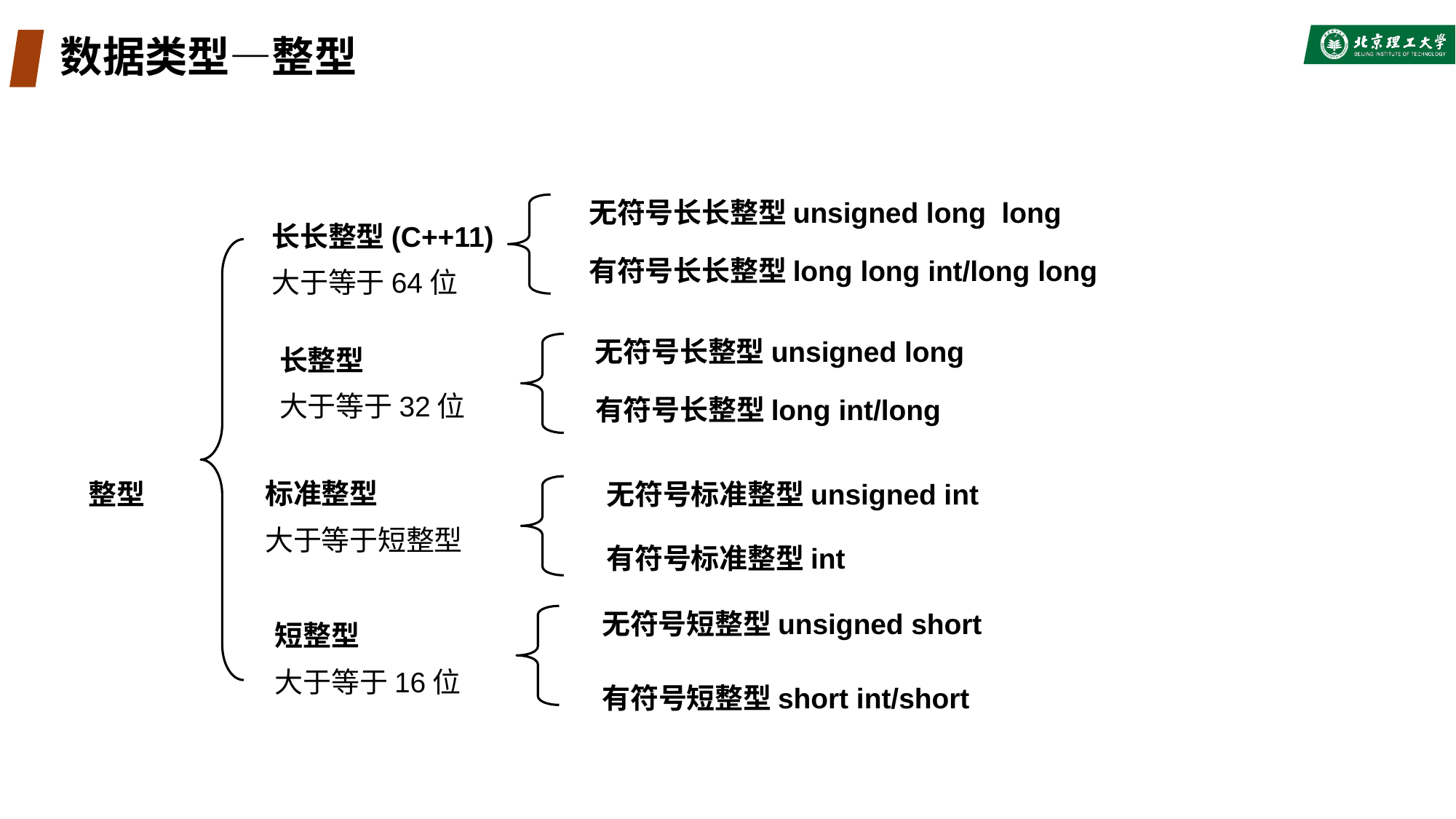

# 数据类型—整型

无符号长长整型unsigned long  long
长长整型(C++11)
大于等于64位

有符号长长整型long long int/long long

无符号长整型unsigned long
长整型
大于等于32位
有符号长整型long int/long

无符号标准整型unsigned int
整型
标准整型
大于等于短整型
有符号标准整型int

无符号短整型unsigned short
短整型
大于等于16位
有符号短整型short int/short